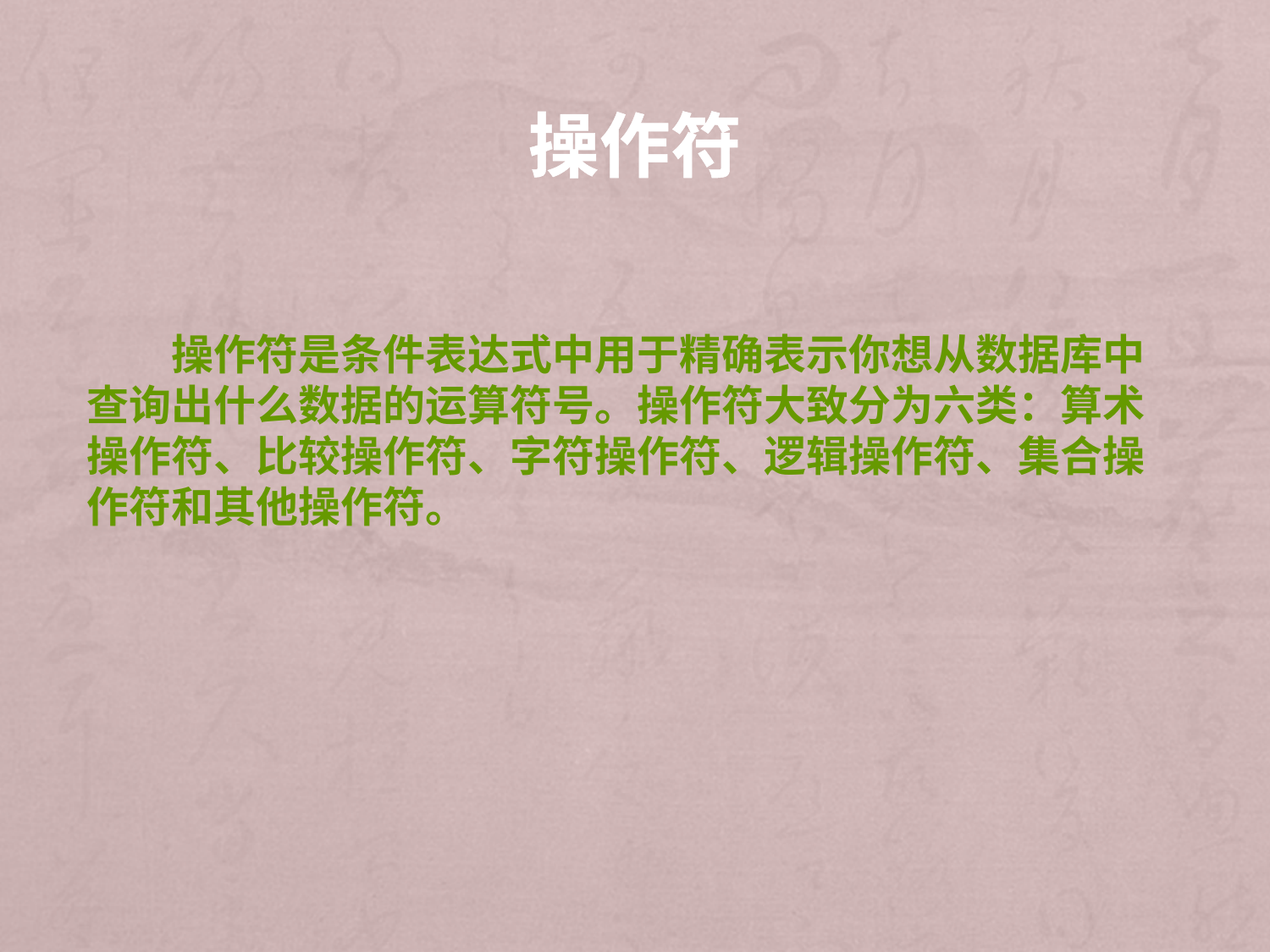

# 操作符
　　操作符是条件表达式中用于精确表示你想从数据库中查询出什么数据的运算符号。操作符大致分为六类：算术操作符、比较操作符、字符操作符、逻辑操作符、集合操作符和其他操作符。